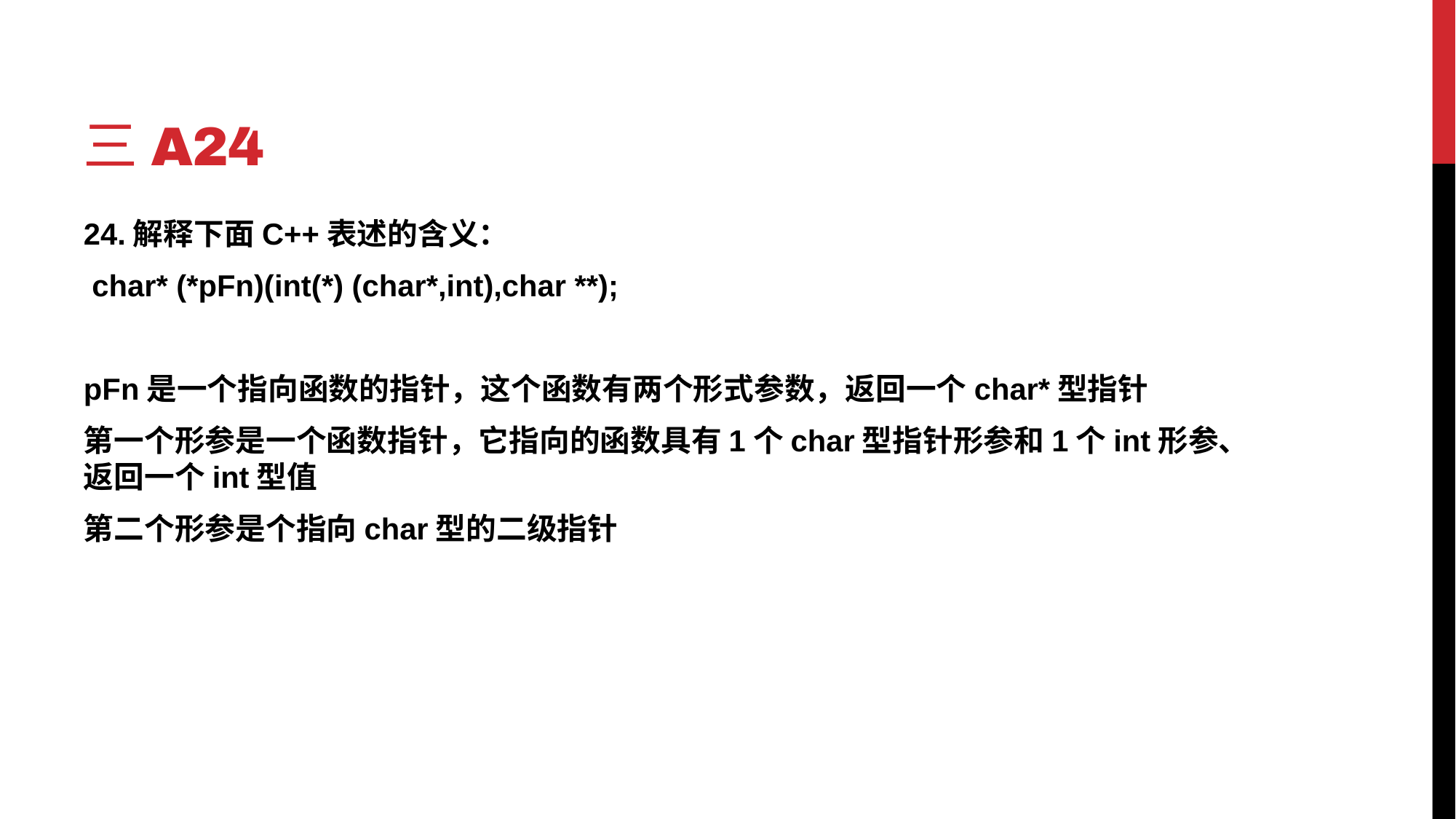

# 三a24
24.解释下面C++表述的含义：
 char* (*pFn)(int(*) (char*,int),char **);

pFn是一个指向函数的指针，这个函数有两个形式参数，返回一个char*型指针
第一个形参是一个函数指针，它指向的函数具有1个char型指针形参和1个int形参、返回一个int型值
第二个形参是个指向char型的二级指针